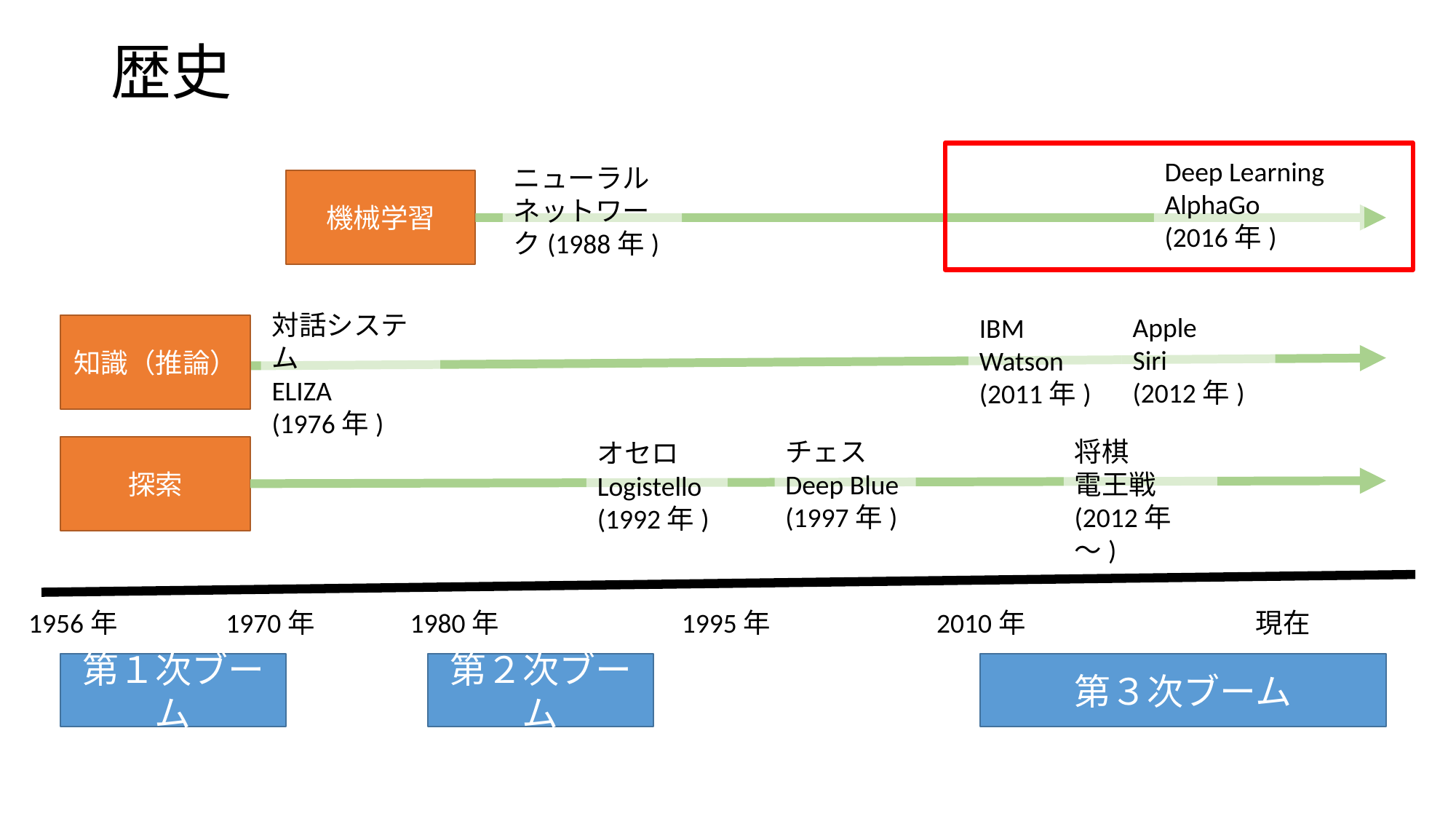

# 歴史

Deep Learning
AlphaGo
(2016年)
ニューラルネットワーク(1988年)
機械学習
対話システム
ELIZA
(1976年)
Apple
Siri
(2012年)
IBM
Watson
(2011年)
知識（推論）
チェス
Deep Blue
(1997年)
将棋
電王戦
(2012年～)
オセロ
Logistello
(1992年)
探索
1956年
1970年
1980年
1995年
2010年
現在
第１次ブーム
第２次ブーム
第３次ブーム